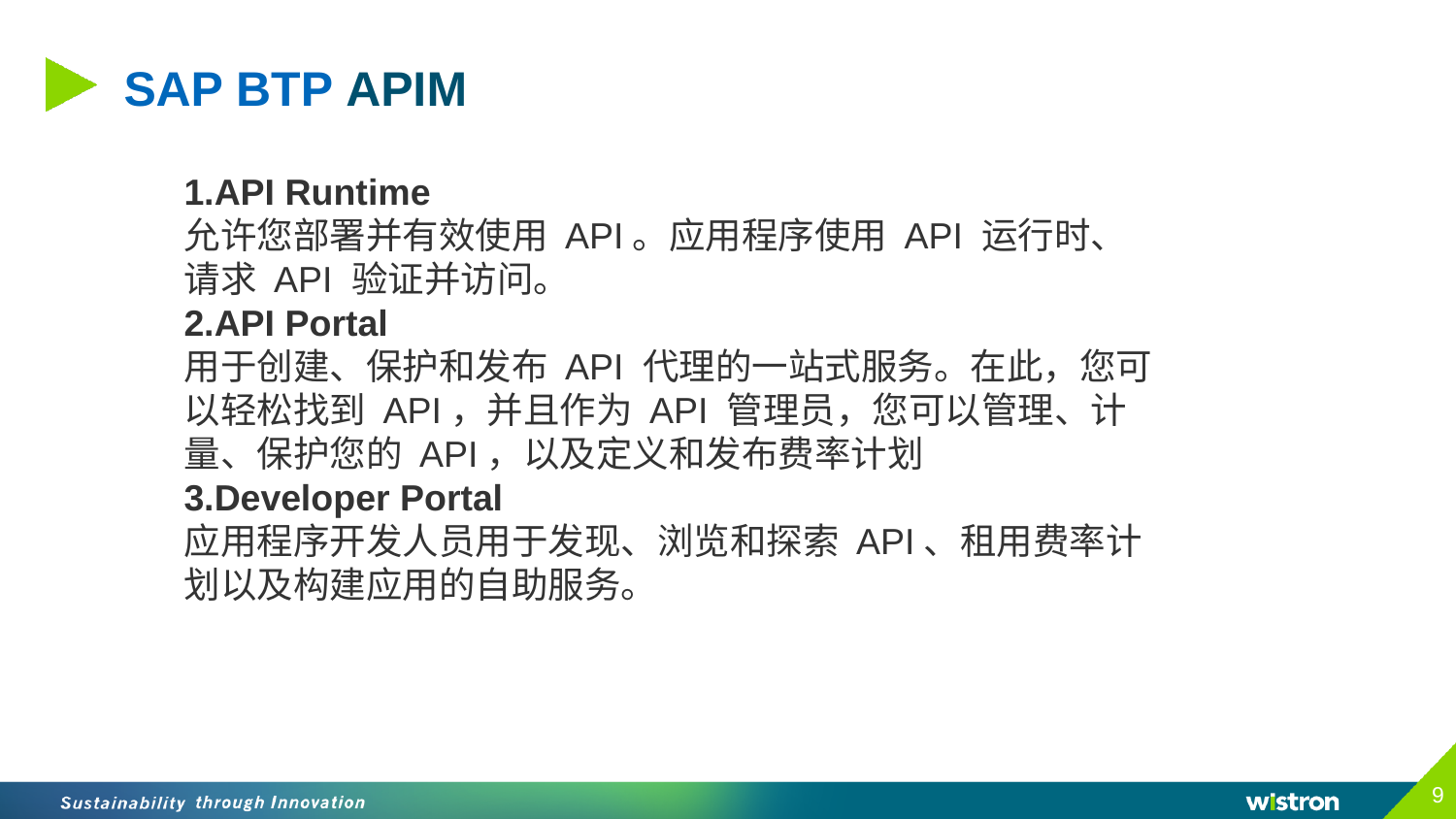

# SAP BTP APIM

1.API Runtime
允许您部署并有效使用 API。应用程序使用 API 运行时、请求 API 验证并访问。
2.API Portal
用于创建、保护和发布 API 代理的一站式服务。在此，您可以轻松找到 API，并且作为 API 管理员，您可以管理、计量、保护您的 API，以及定义和发布费率计划
3.Developer Portal
应用程序开发人员用于发现、浏览和探索 API、租用费率计划以及构建应用的自助服务。
9